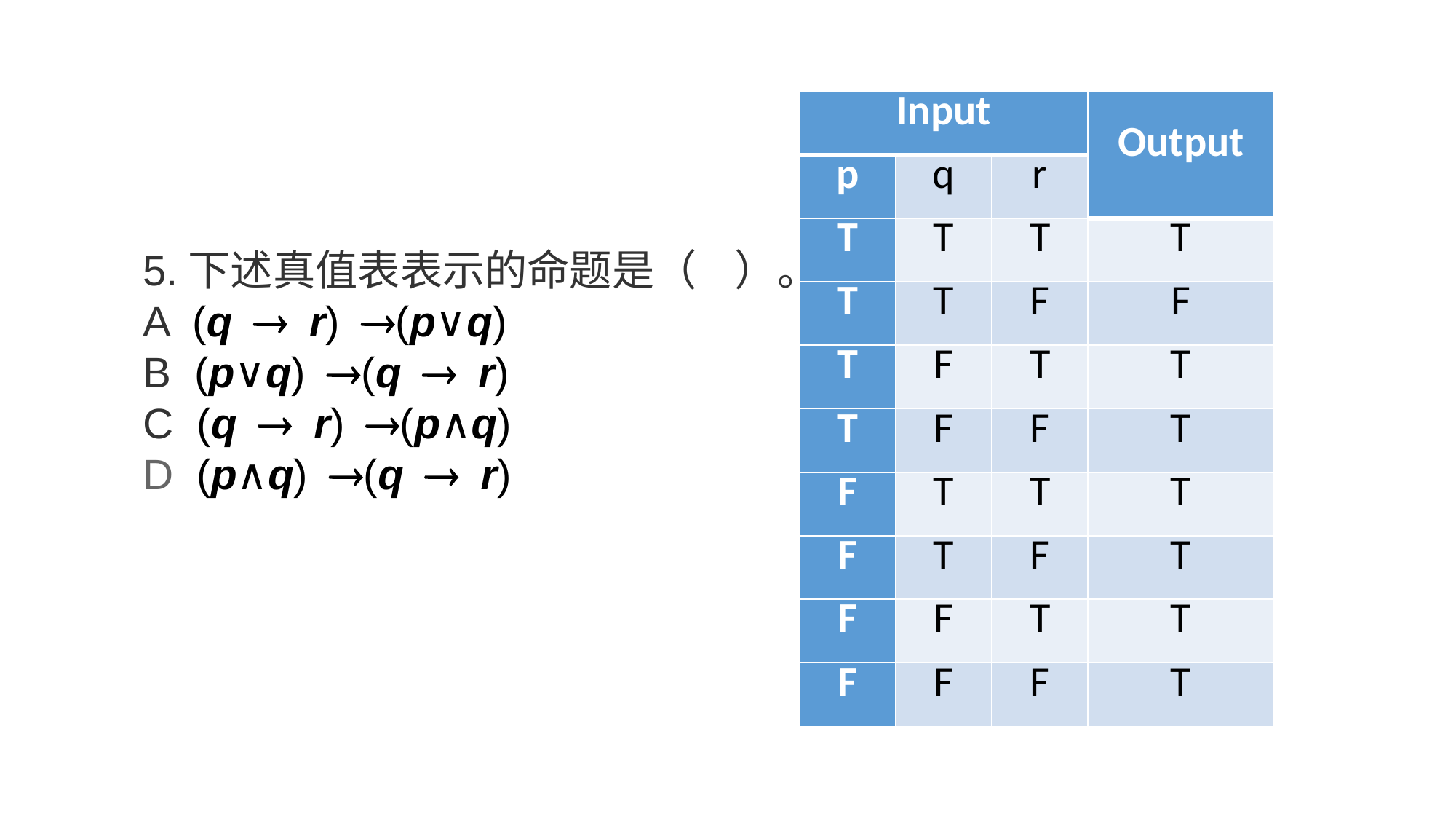

#
| Input |  |  | Output |
| --- | --- | --- | --- |
| p | q | r |  |
| T | T | T | T |
| T | T | F | F |
| T | F | T | T |
| T | F | F | T |
| F | T | T | T |
| F | T | F | T |
| F | F | T | T |
| F | F | F | T |
5.下述真值表表示的命题是（    ）。
A  (q → r) →(p∨q)
B  (p∨q) →(q → r)
C  (q → r) →(p∧q)
D  (p∧q) →(q → r)